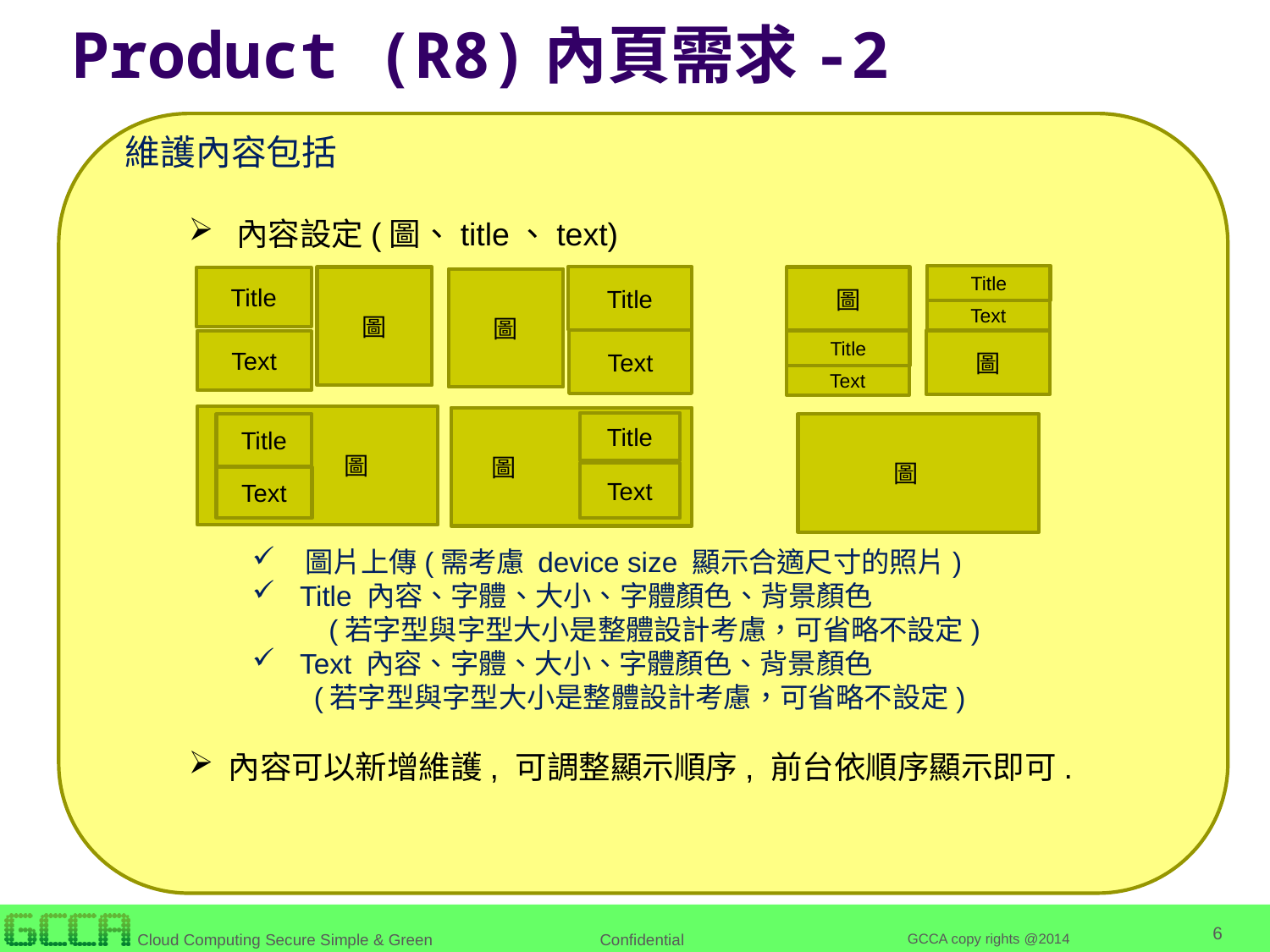

Product (R8)內頁需求-2

維護內容包括

內容設定(圖、title、text)

 圖片上傳(需考慮 device size 顯示合適尺寸的照片)
Title 內容、字體、大小、字體顏色、背景顏色
                          (若字型與字型大小是整體設計考慮，可省略不設定)
 Text 內容、字體、大小、字體顏色、背景顏色
                (若字型與字型大小是整體設計考慮，可省略不設定)

內容可以新增維護, 可調整顯示順序, 前台依順序顯示即可.

Title
Title
圖
圖
Title
圖
Text
Text
圖
Title
Text
Text
                圖
    圖
Title
Title
              圖
Text
Text